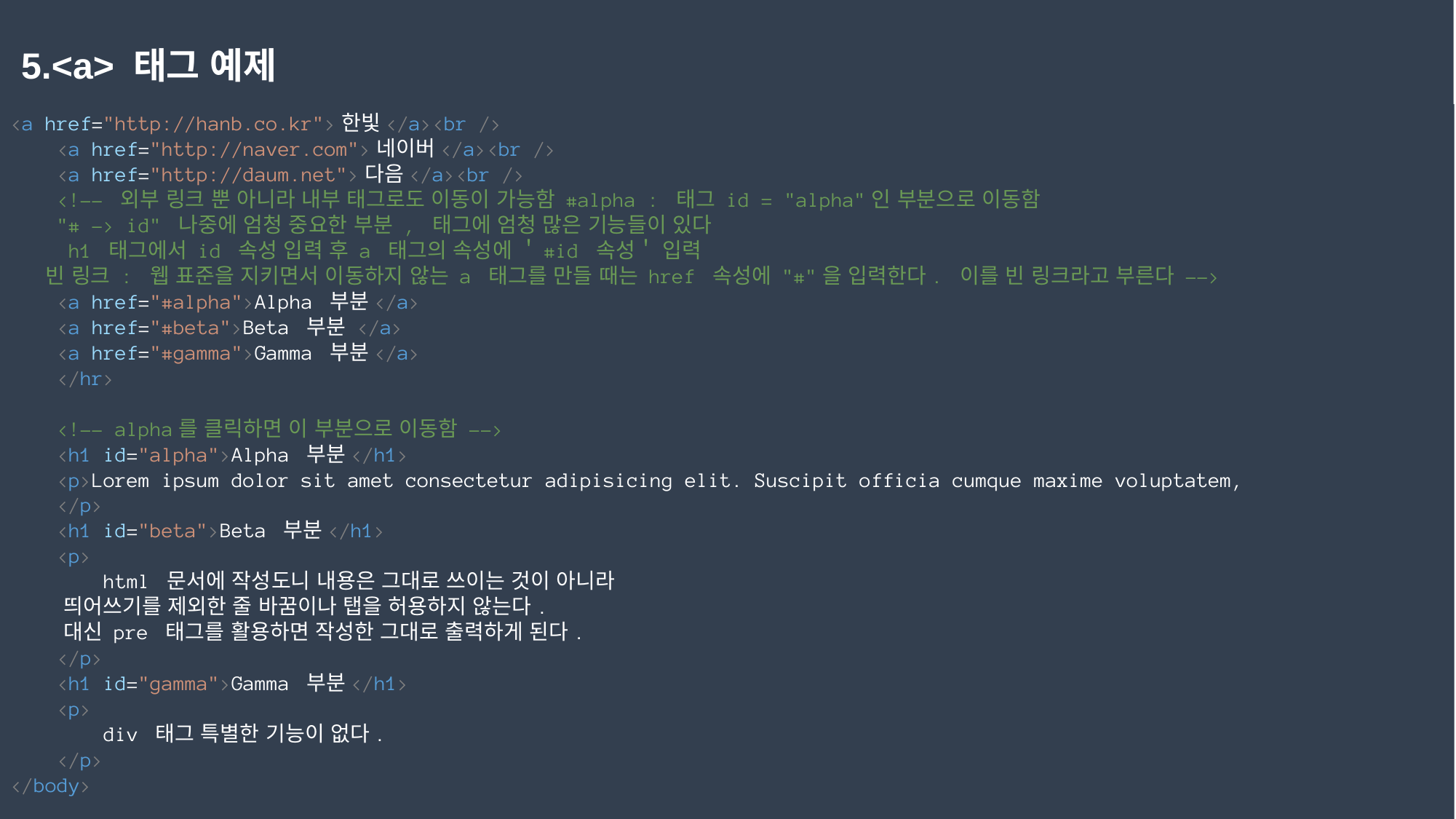

5.<a> 태그 예제
<a href="http://hanb.co.kr">한빛</a><br />
    <a href="http://naver.com">네이버</a><br />
    <a href="http://daum.net">다음</a><br />
    <!-- 외부 링크 뿐 아니라 내부 태그로도 이동이 가능함 #alpha : 태그 id = "alpha"인 부분으로 이동함
    "# -> id" 나중에 엄청 중요한 부분 , 태그에 엄청 많은 기능들이 있다
     h1 태그에서 id 속성 입력 후 a 태그의 속성에 ＇#id 속성＇ 입력
     빈 링크 : 웹 표준을 지키면서 이동하지 않는 a 태그를 만들 때는 href 속성에 "#"을 입력한다. 이를 빈 링크라고 부른다 -->
    <a href="#alpha">Alpha 부분</a>
    <a href="#beta">Beta 부분 </a>
    <a href="#gamma">Gamma 부분</a>
    </hr>
    <!-- alpha를 클릭하면 이 부분으로 이동함 -->
    <h1 id="alpha">Alpha 부분</h1>
    <p>Lorem ipsum dolor sit amet consectetur adipisicing elit. Suscipit officia cumque maxime voluptatem,
    </p>
    <h1 id="beta">Beta 부분</h1>
    <p>
        html 문서에 작성도니 내용은 그대로 쓰이는 것이 아니라
        띄어쓰기를 제외한 줄 바꿈이나 탭을 허용하지 않는다.
        대신 pre 태그를 활용하면 작성한 그대로 출력하게 된다.
    </p>
    <h1 id="gamma">Gamma 부분</h1>
    <p>
        div 태그 특별한 기능이 없다.
    </p>
</body>
</html>
2023-02-14
권민지